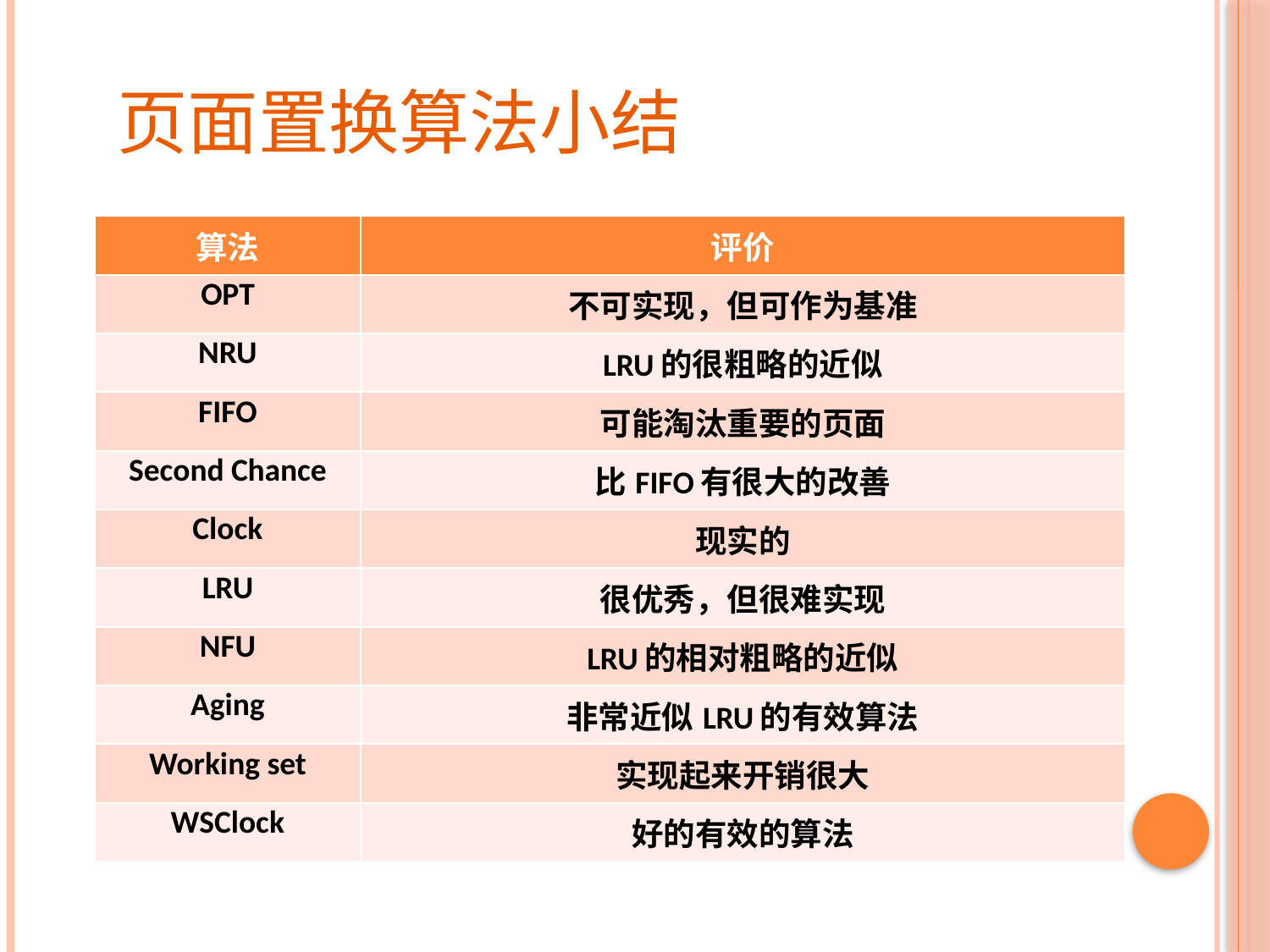

# 页面置换算法小结
| 算法 | 评价 |
| --- | --- |
| OPT | 不可实现，但可作为基准 |
| NRU | LRU的很粗略的近似 |
| FIFO | 可能淘汰重要的页面 |
| Second Chance | 比FIFO有很大的改善 |
| Clock | 现实的 |
| LRU | 很优秀，但很难实现 |
| NFU | LRU的相对粗略的近似 |
| Aging | 非常近似LRU的有效算法 |
| Working set | 实现起来开销很大 |
| WSClock | 好的有效的算法 |